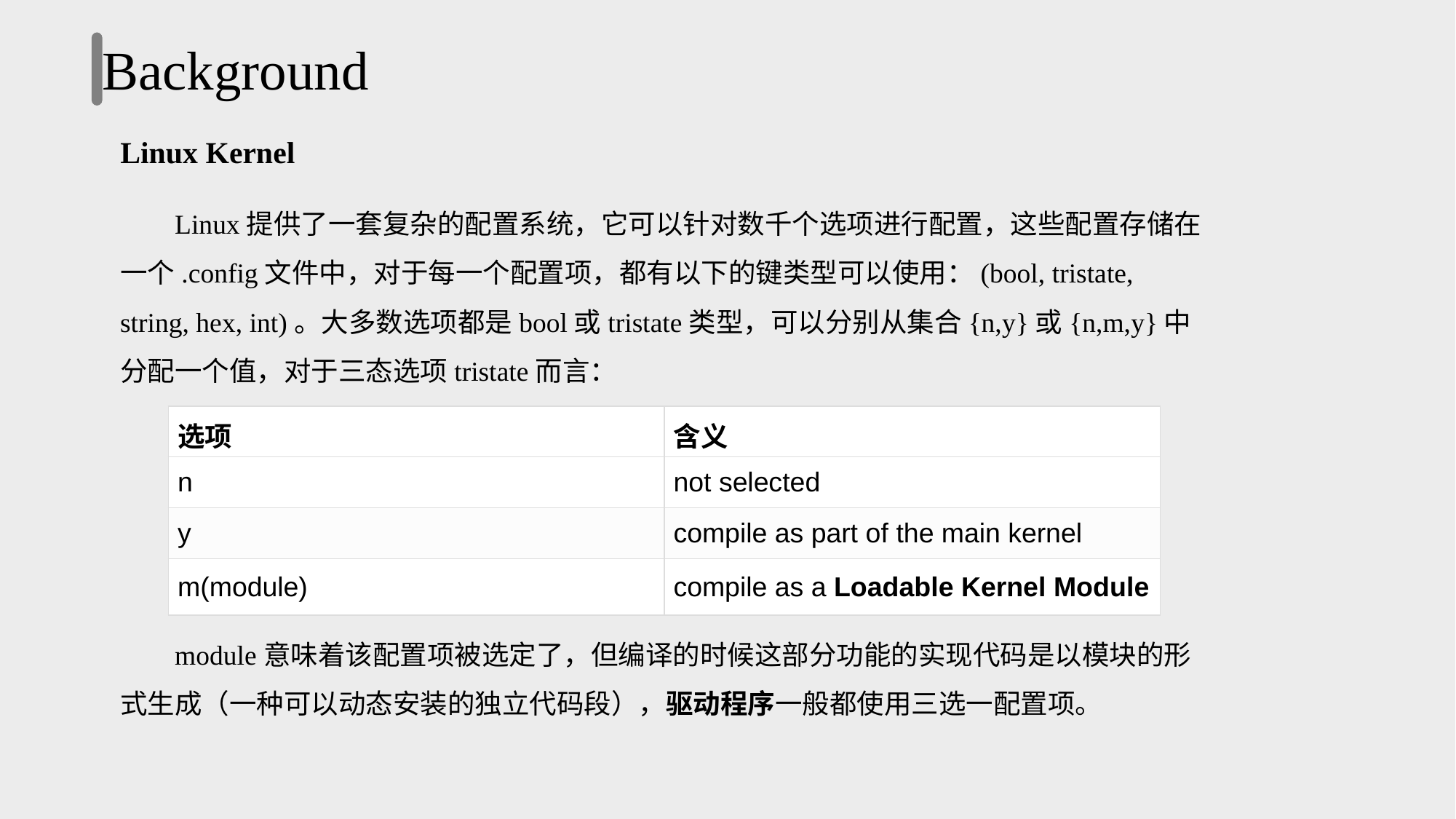

Background

Linux Kernel
Linux提供了一套复杂的配置系统，它可以针对数千个选项进行配置，这些配置存储在一个.config文件中，对于每一个配置项，都有以下的键类型可以使用：(bool, tristate, string, hex, int)。大多数选项都是bool或tristate类型，可以分别从集合{n,y}或{n,m,y}中分配一个值，对于三态选项tristate而言：
| 选项 | 含义 |
| --- | --- |
| n | not selected |
| y | compile as part of the main kernel |
| m(module) | compile as a Loadable Kernel Module |
module意味着该配置项被选定了，但编译的时候这部分功能的实现代码是以模块的形式生成（一种可以动态安装的独立代码段），驱动程序一般都使用三选一配置项。